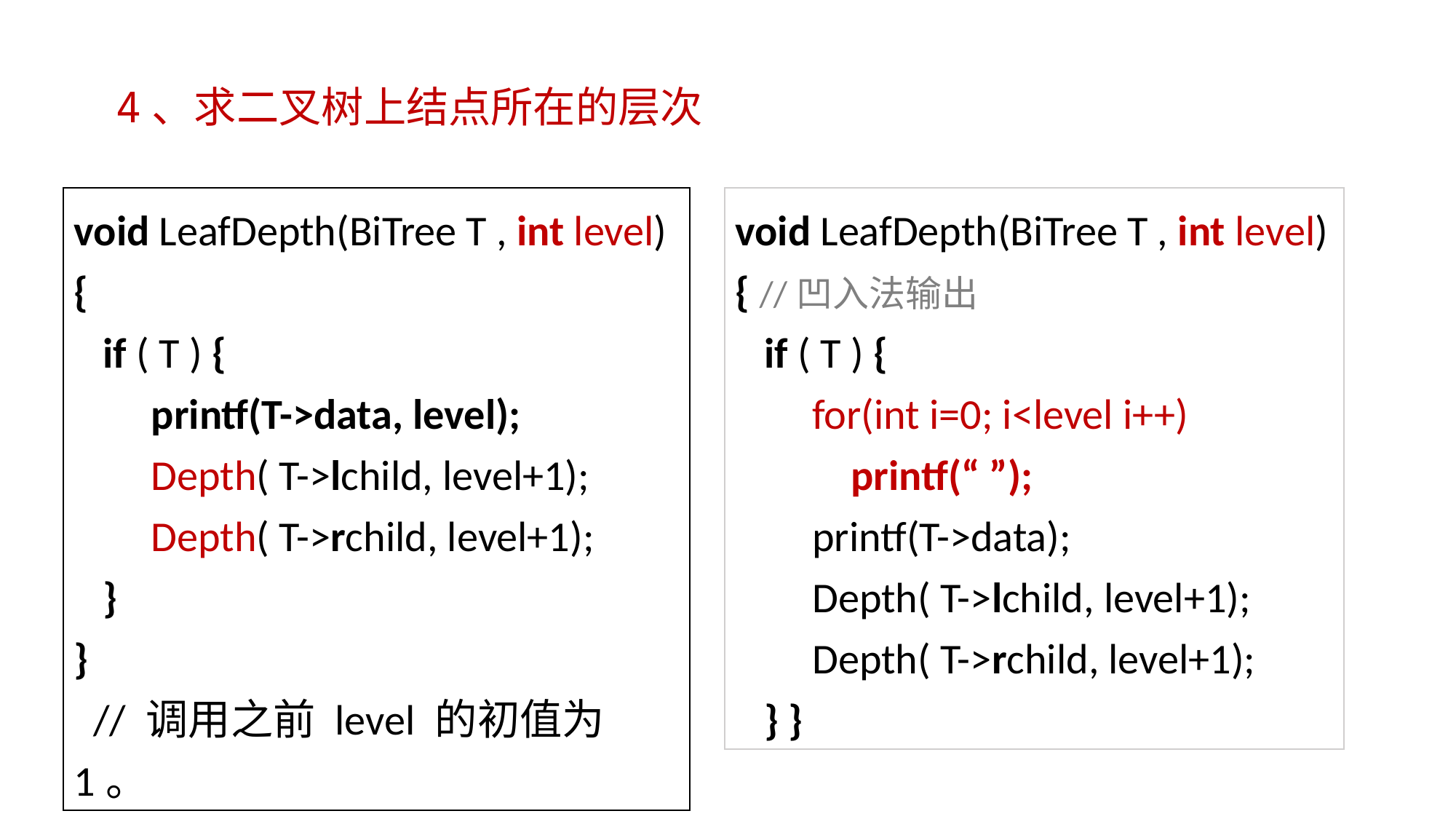

4、求二叉树上结点所在的层次
void LeafDepth(BiTree T , int level)
{ //凹入法输出
   if ( T ) {
        for(int i=0; i<level i++)
            printf(“ ”);
        printf(T->data);
        Depth( T->lchild, level+1);
        Depth( T->rchild, level+1);
   } }
void LeafDepth(BiTree T , int level)
{
   if ( T ) {
        printf(T->data, level);
        Depth( T->lchild, level+1);
        Depth( T->rchild, level+1);
   }
}
  // 调用之前 level 的初值为 1。